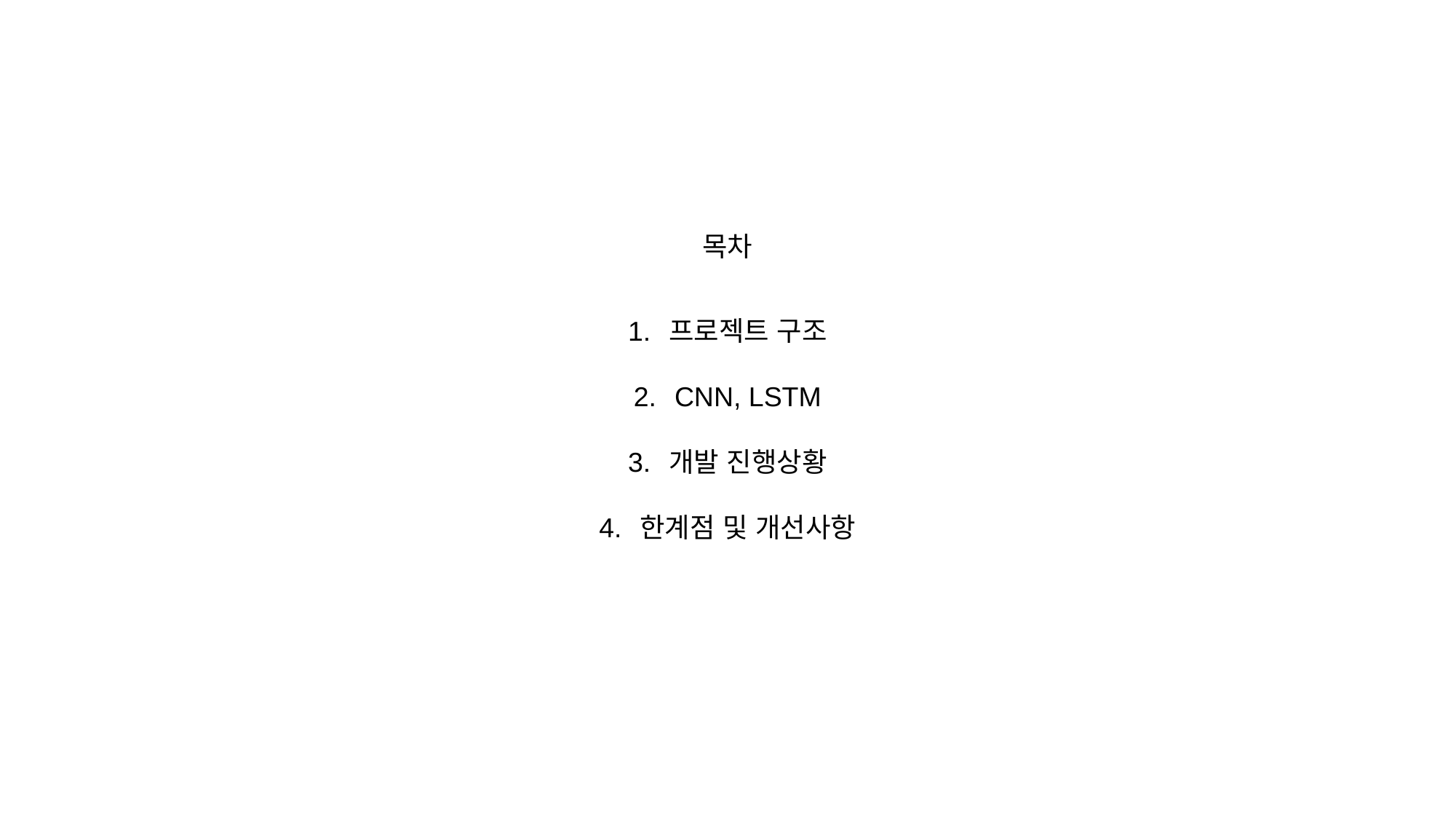

목차
프로젝트 구조

CNN, LSTM

개발 진행상황

한계점 및 개선사항